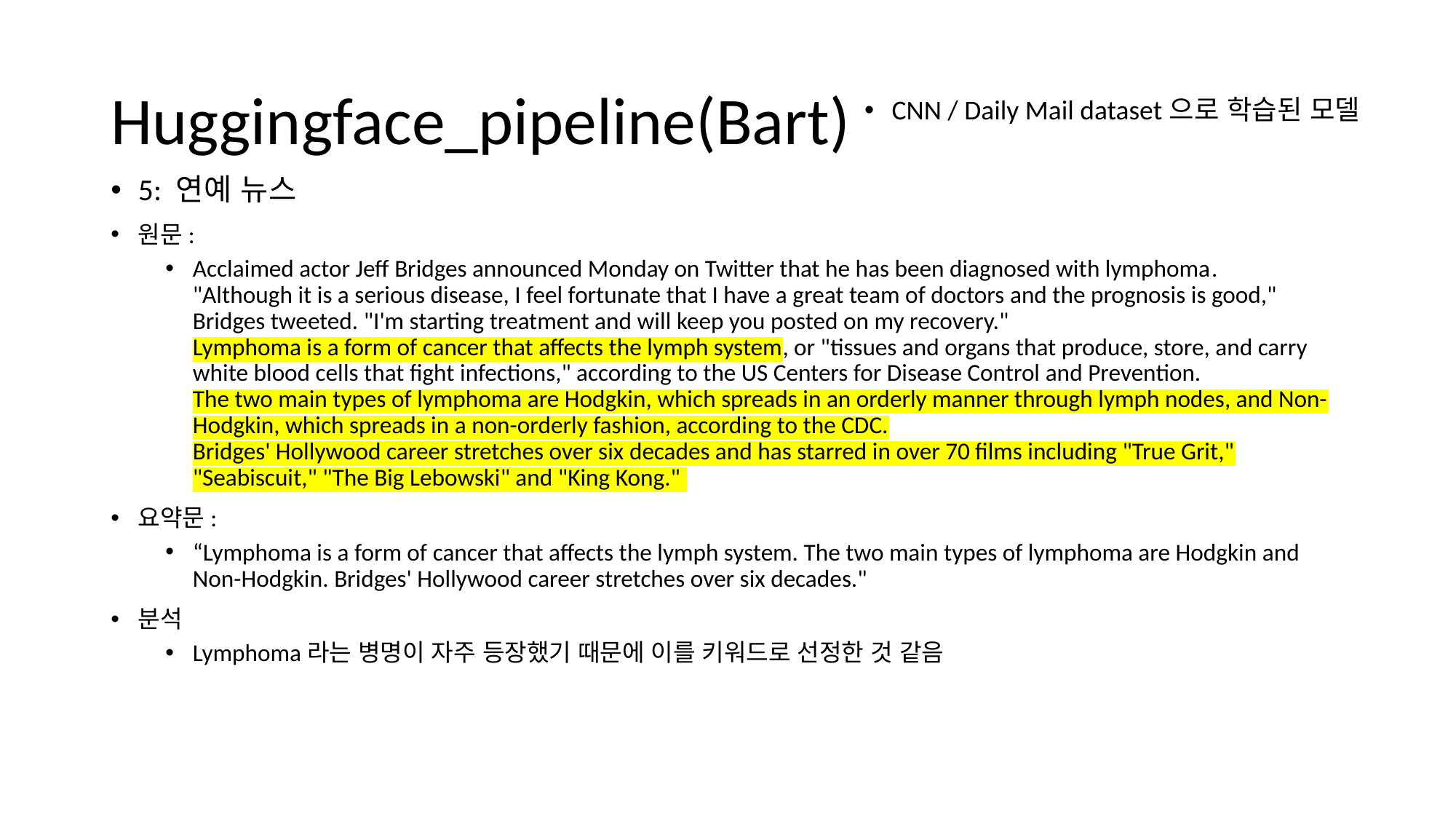

# Huggingface_pipeline(Bart)
CNN / Daily Mail dataset으로 학습된 모델
5: 연예 뉴스
원문:
Acclaimed actor Jeff Bridges announced Monday on Twitter that he has been diagnosed with lymphoma.
"Although it is a serious disease, I feel fortunate that I have a great team of doctors and the prognosis is good," Bridges tweeted. "I'm starting treatment and will keep you posted on my recovery."
Lymphoma is a form of cancer that affects the lymph system, or "tissues and organs that produce, store, and carry white blood cells that fight infections," according to the US Centers for Disease Control and Prevention.
The two main types of lymphoma are Hodgkin, which spreads in an orderly manner through lymph nodes, and Non-Hodgkin, which spreads in a non-orderly fashion, according to the CDC.
Bridges' Hollywood career stretches over six decades and has starred in over 70 films including "True Grit," "Seabiscuit," "The Big Lebowski" and "King Kong."
요약문:
“Lymphoma is a form of cancer that affects the lymph system. The two main types of lymphoma are Hodgkin and Non-Hodgkin. Bridges' Hollywood career stretches over six decades."
분석
Lymphoma라는 병명이 자주 등장했기 때문에 이를 키워드로 선정한 것 같음